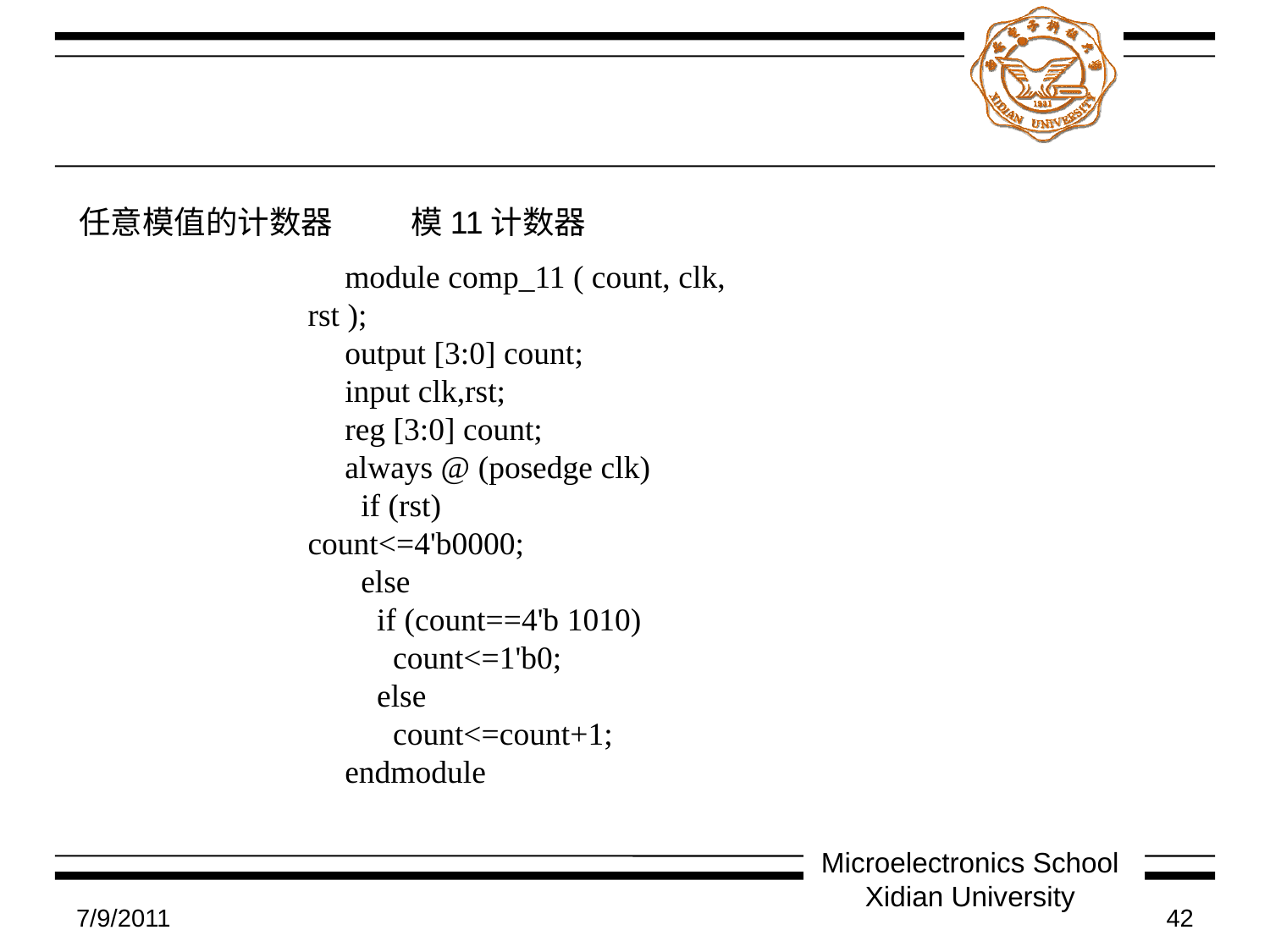

#
任意模值的计数器
模11计数器
module comp_11 ( count, clk, rst );
output [3:0] count;
input clk,rst;
reg [3:0] count;
always @ (posedge clk)
  if (rst)	count<=4'b0000;
  else
    if (count==4'b 1010)
      count<=1'b0;
    else
      count<=count+1;
endmodule
Microelectronics School  Xidian University
7/9/2011
42